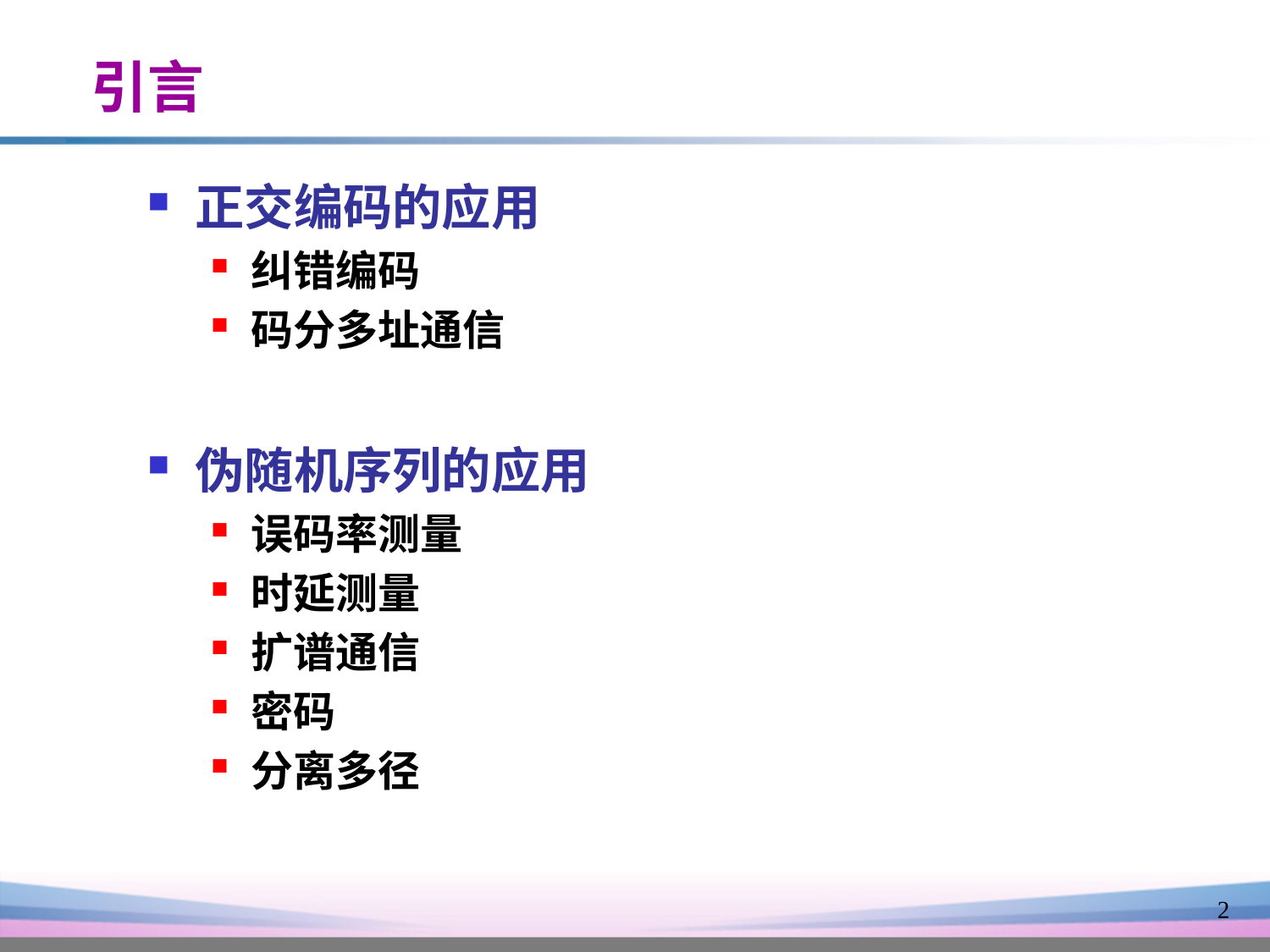

# 引言
正交编码的应用
纠错编码
码分多址通信

伪随机序列的应用
误码率测量
时延测量
扩谱通信
密码
分离多径
2